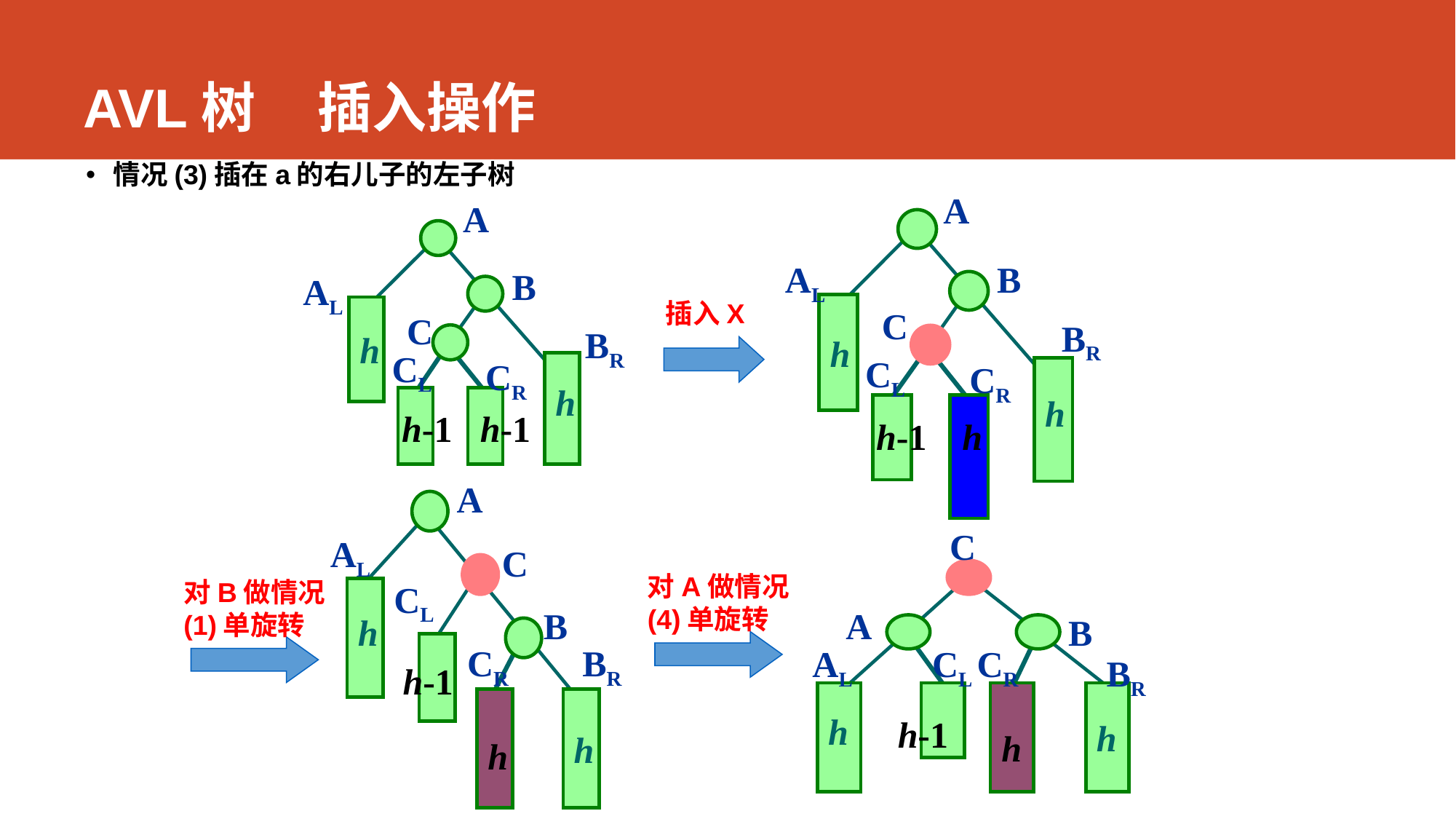

# AVL树     插入操作
情况(3)插在a的右儿子的左子树

A

AL
B

h
C

BR

CL

CR

h

h-1
h
A

B

h
C

BR

CL

CR

h

h-1
h-1
AL
插入X

A

AL
C

CL
h

B

CR
BR

h-1

h
h
C

A
B

AL
CL
CR

BR
h

h
h-1
h
对A做情况(4)单旋转

对B做情况(1)单旋转